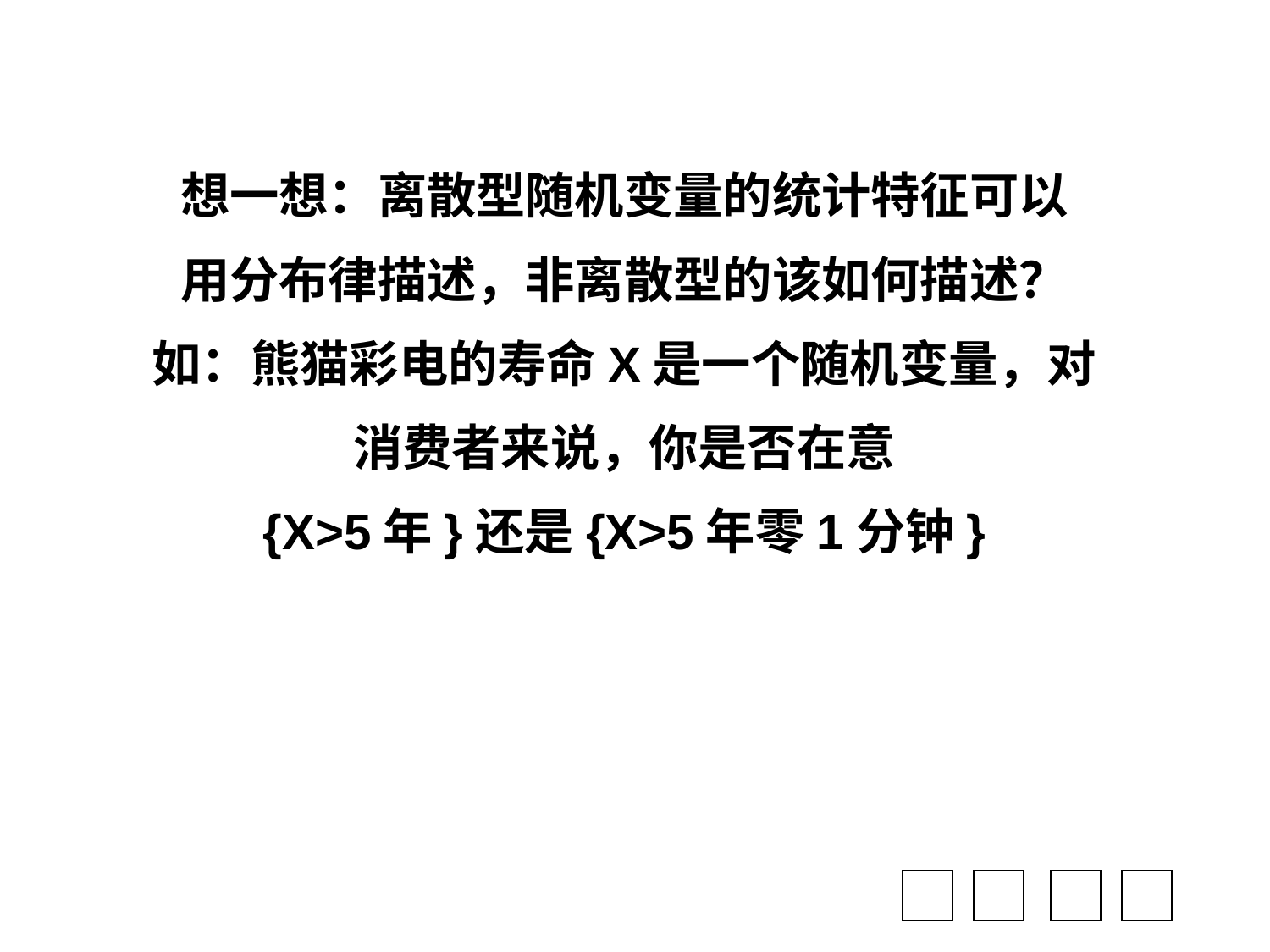

想一想：离散型随机变量的统计特征可以
用分布律描述，非离散型的该如何描述？
如：熊猫彩电的寿命X是一个随机变量，对
消费者来说，你是否在意
{X>5年}还是{X>5年零1分钟}